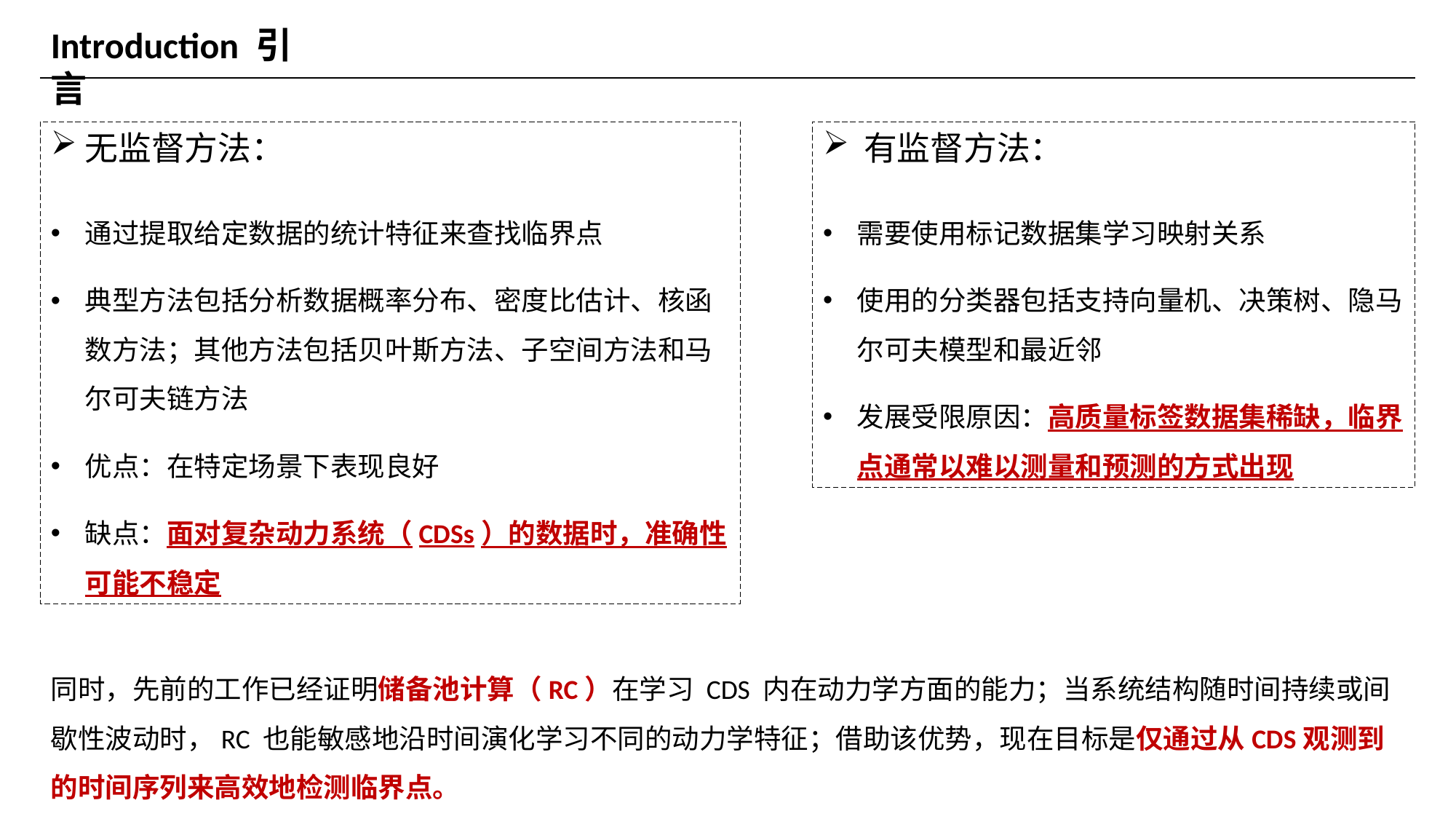

Introduction 引言
无监督方法：

通过提取给定数据的统计特征来查找临界点
典型方法包括分析数据概率分布、密度比估计、核函数方法；其他方法包括贝叶斯方法、子空间方法和马尔可夫链方法
优点：在特定场景下表现良好
缺点：面对复杂动力系统（CDSs）的数据时，准确性可能不稳定
有监督方法：

需要使用标记数据集学习映射关系
使用的分类器包括支持向量机、决策树、隐马尔可夫模型和最近邻
发展受限原因：高质量标签数据集稀缺，临界点通常以难以测量和预测的方式出现
同时，先前的工作已经证明储备池计算（RC）在学习 CDS 内在动力学方面的能力；当系统结构随时间持续或间歇性波动时，RC 也能敏感地沿时间演化学习不同的动力学特征；借助该优势，现在目标是仅通过从CDS观测到的时间序列来高效地检测临界点。
3